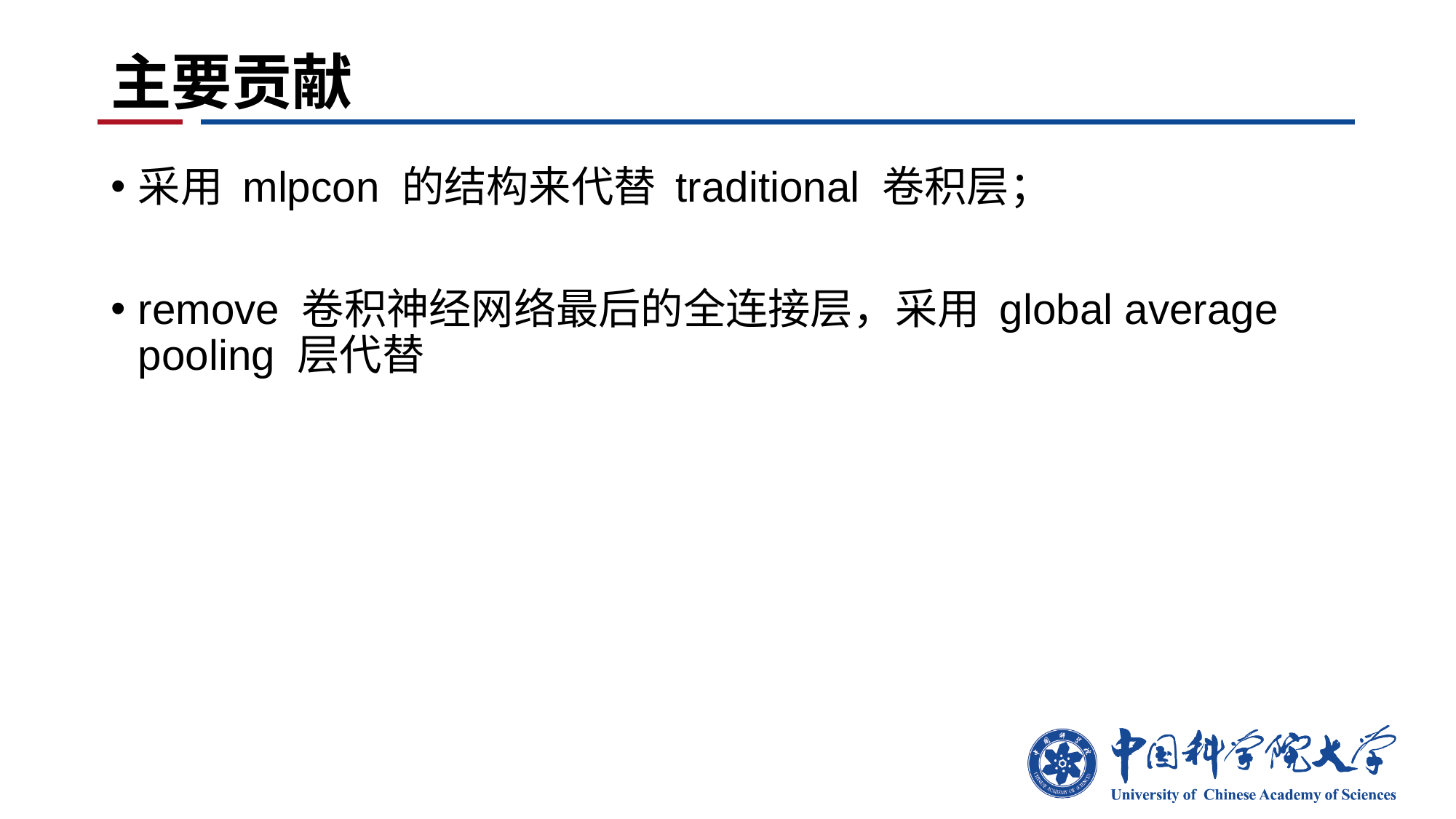

# 主要贡献
采用 mlpcon 的结构来代替 traditional 卷积层；

remove 卷积神经网络最后的全连接层，采用 global average pooling 层代替